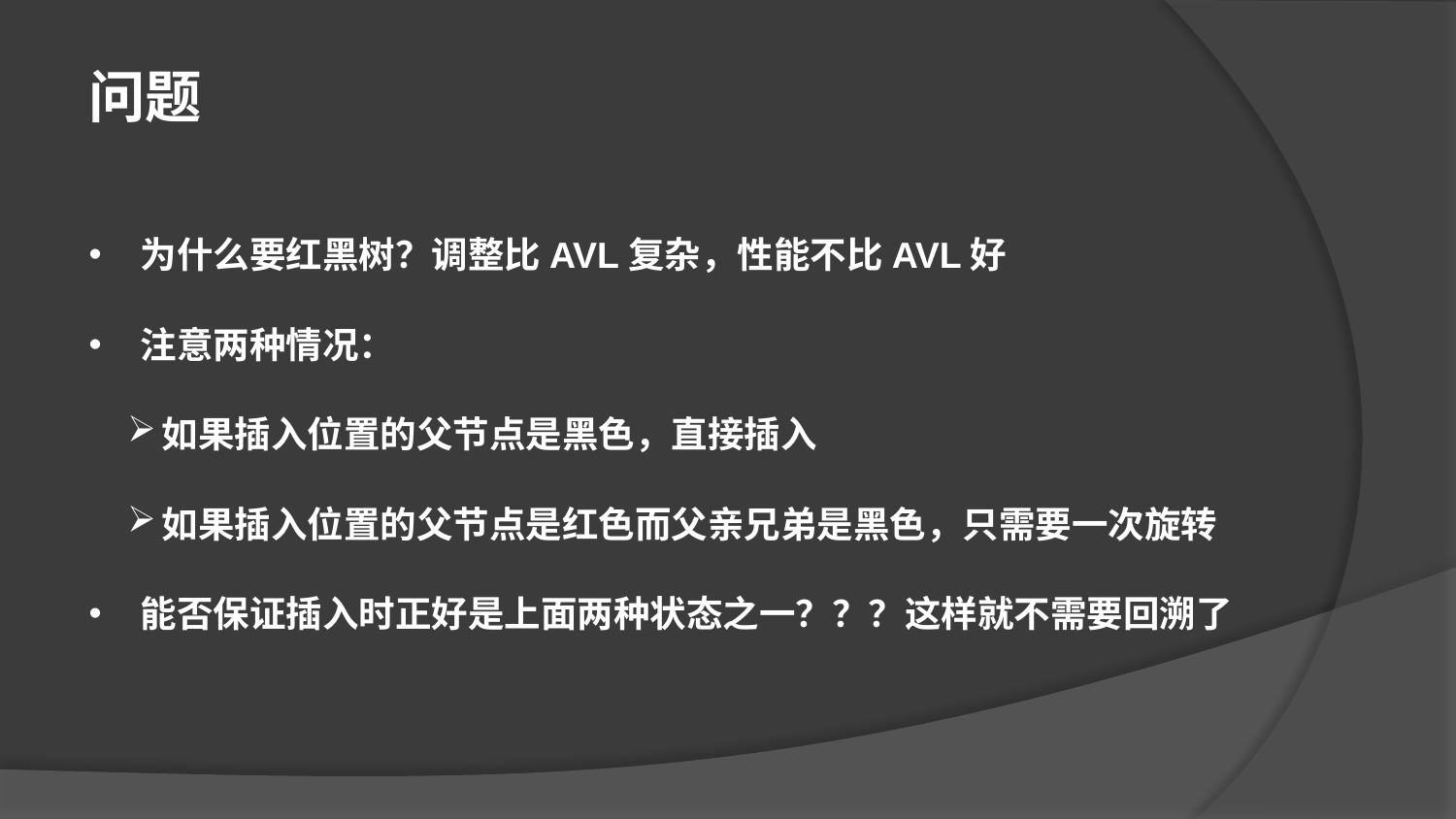

问题
 为什么要红黑树？调整比AVL复杂，性能不比AVL好
 注意两种情况：
如果插入位置的父节点是黑色，直接插入
如果插入位置的父节点是红色而父亲兄弟是黑色，只需要一次旋转
 能否保证插入时正好是上面两种状态之一？？？这样就不需要回溯了